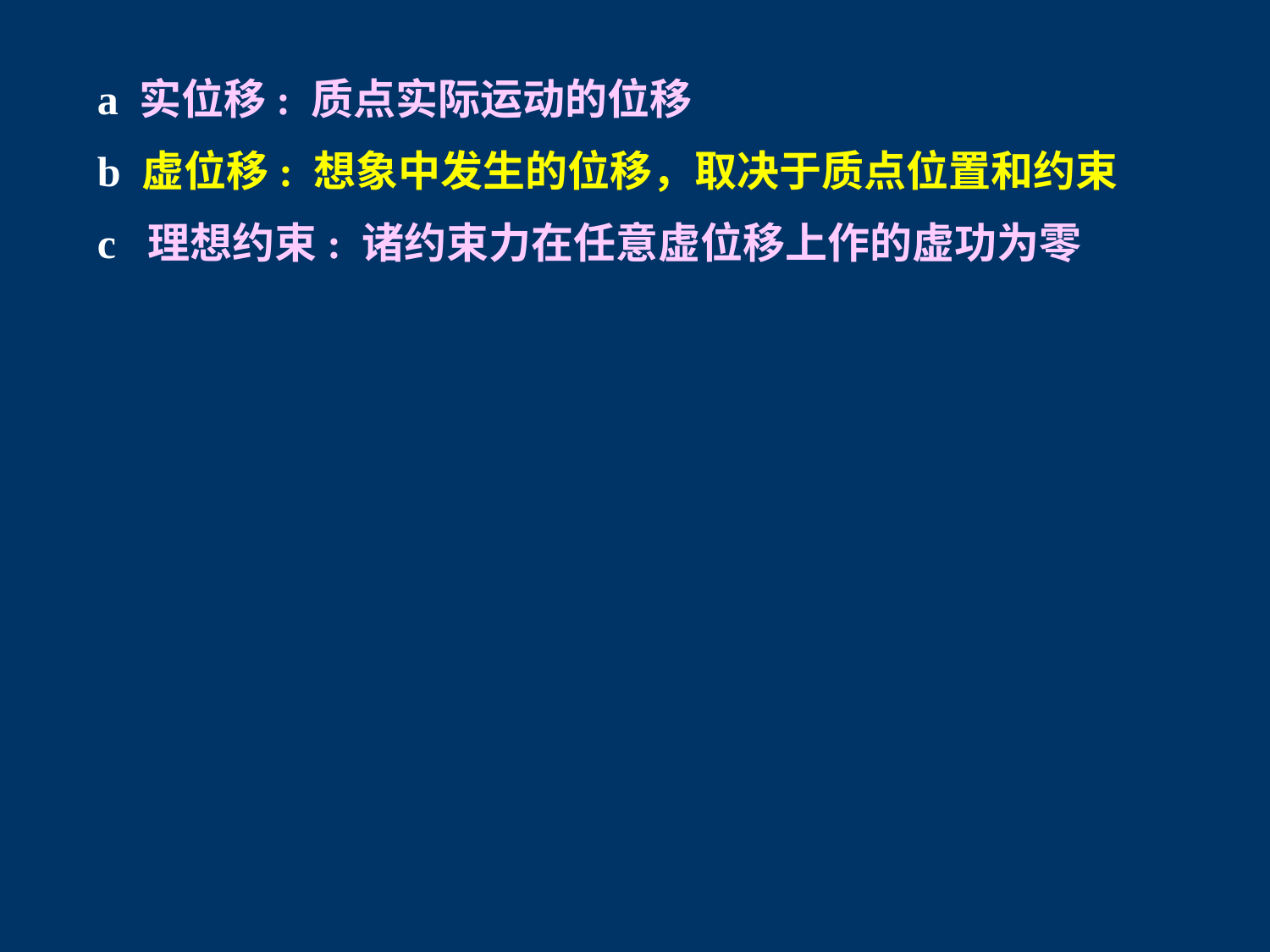

a 实位移: 质点实际运动的位移
b 虚位移: 想象中发生的位移，取决于质点位置和约束
c  理想约束: 诸约束力在任意虚位移上作的虚功为零